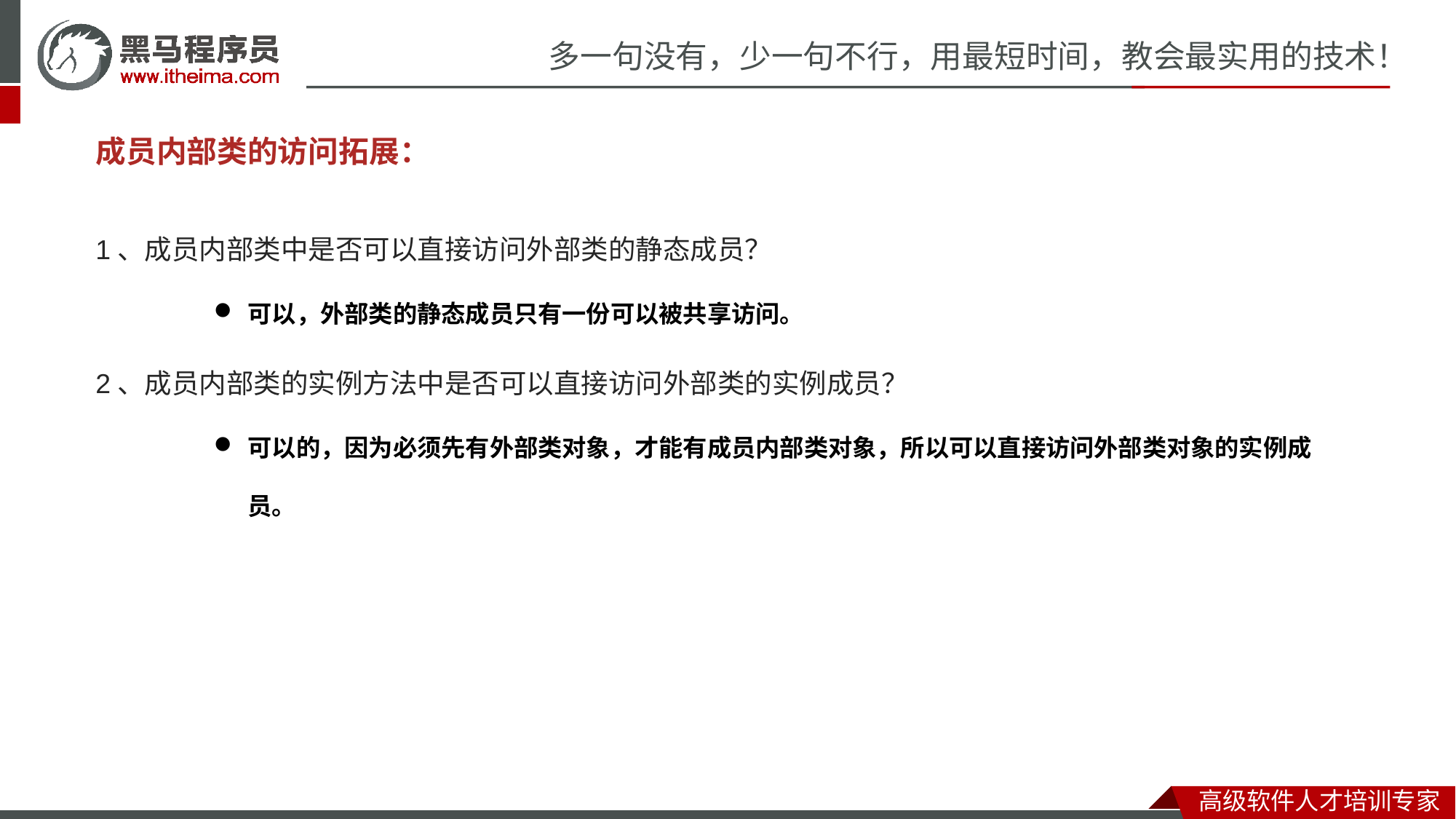

# 成员内部类的访问拓展：
1、成员内部类中是否可以直接访问外部类的静态成员？
可以，外部类的静态成员只有一份可以被共享访问。
2、成员内部类的实例方法中是否可以直接访问外部类的实例成员？
可以的，因为必须先有外部类对象，才能有成员内部类对象，所以可以直接访问外部类对象的实例成员。